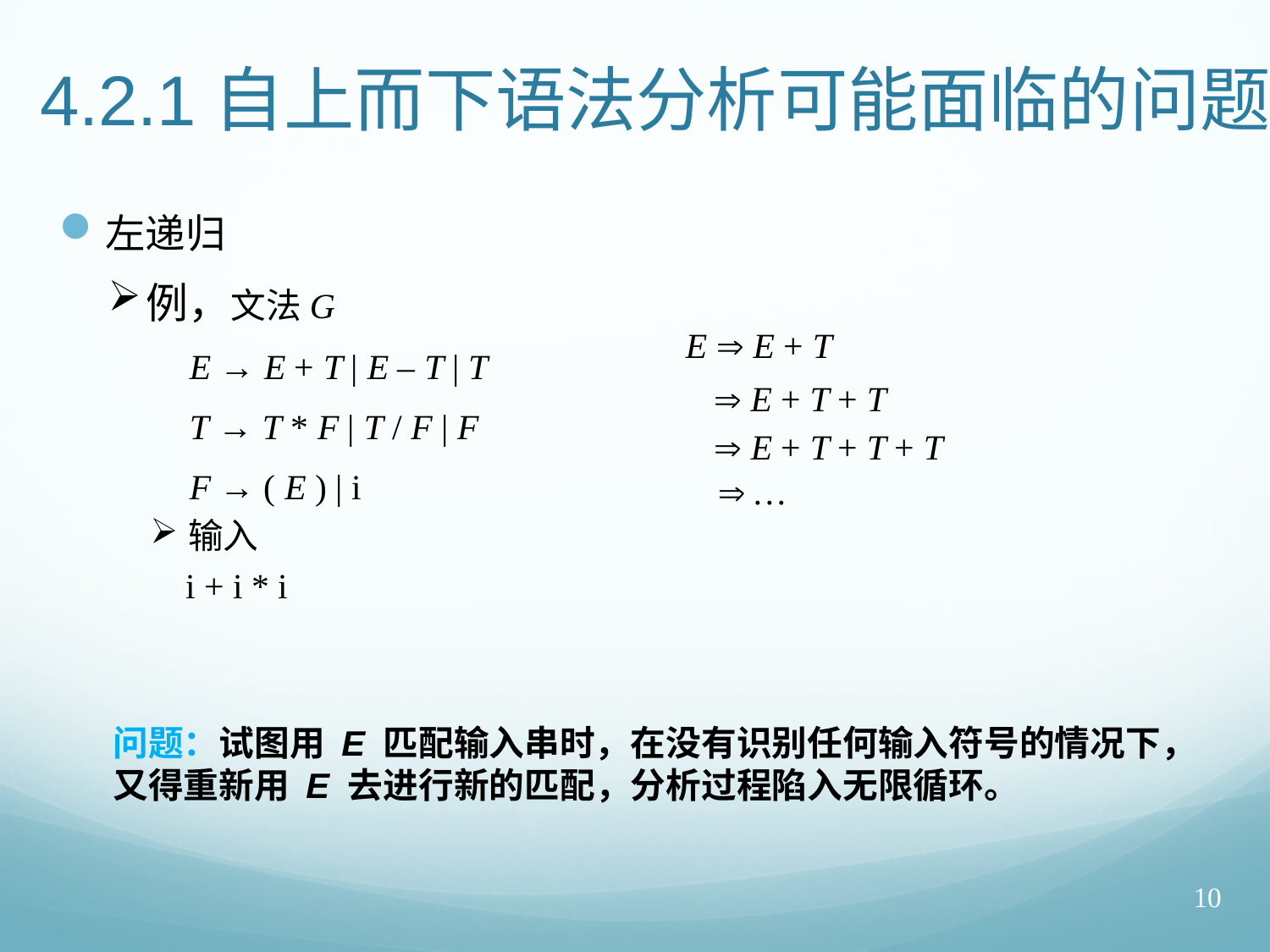

4.2.1自上而下语法分析可能面临的问题
左递归

例，文法G
  E → E + T | E – T | T
  T → T * F | T / F | F
  F → ( E ) | i
输入
    i + i * i
E ⇒ E + T
⇒ E + T + T
⇒ E + T + T + T
⇒ …
问题：试图用 E 匹配输入串时，在没有识别任何输入符号的情况下，又得重新用 E 去进行新的匹配，分析过程陷入无限循环。
10